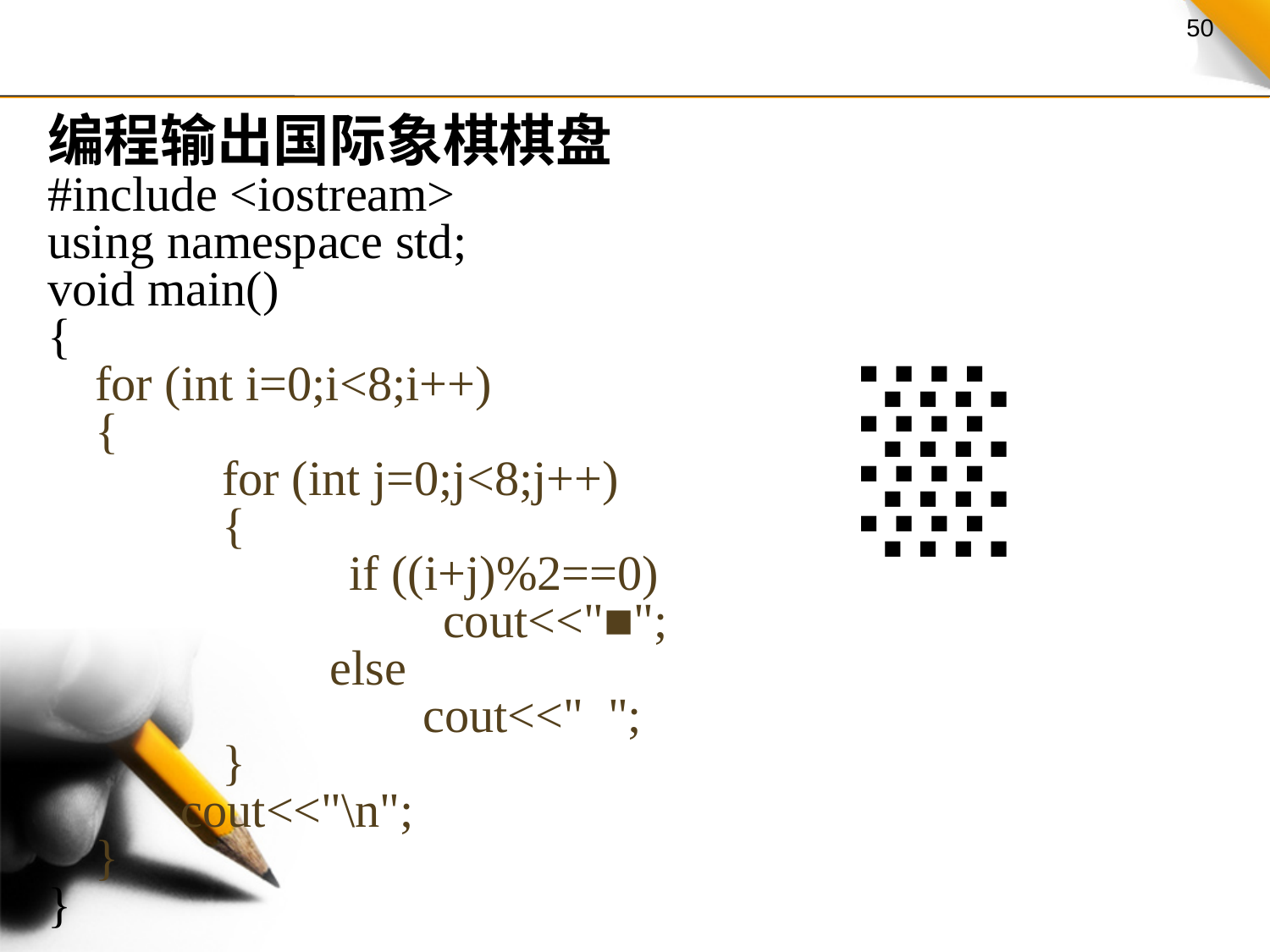

编程输出国际象棋棋盘
#include <iostream>
using namespace std;
void main()
{
	for (int i=0;i<8;i++)
	{
		for (int j=0;j<8;j++)
		{
			if ((i+j)%2==0)
		                  cout<<"■";
                       else
           		      cout<<"  ";
		}
	       cout<<"\n";
	}
}
■  ■  ■  ■
   ■  ■  ■  ■
■  ■  ■  ■
   ■  ■  ■  ■
■  ■  ■  ■
   ■  ■  ■  ■
■  ■  ■  ■
   ■  ■  ■  ■